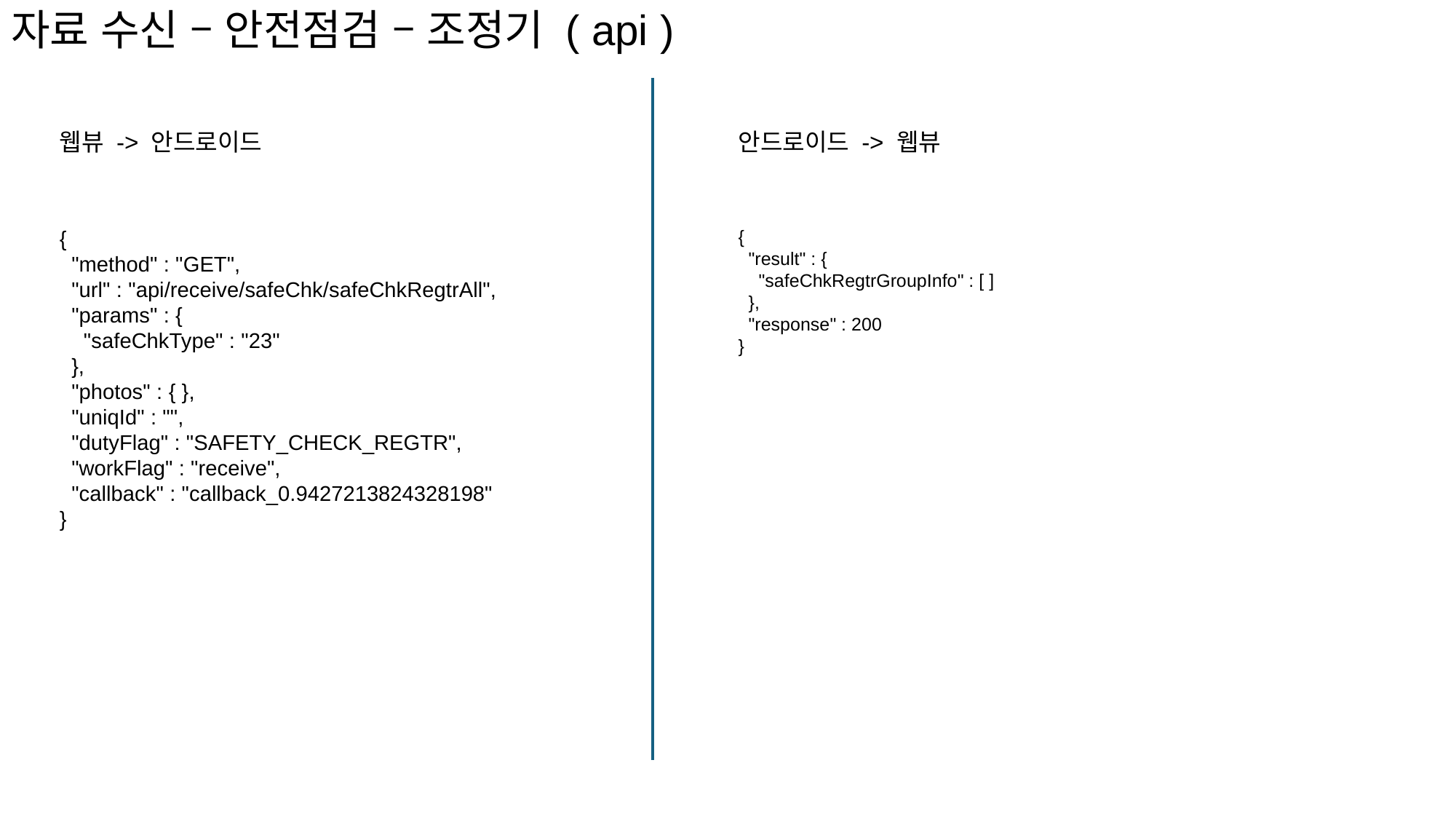

# 자료 수신 – 안전점검 – 조정기 ( api )
웹뷰 -> 안드로이드
안드로이드 -> 웹뷰
{
  "method" : "GET",
  "url" : "api/receive/safeChk/safeChkRegtrAll",
  "params" : {
    "safeChkType" : "23"
  },
  "photos" : { },
  "uniqId" : "",
  "dutyFlag" : "SAFETY_CHECK_REGTR",
  "workFlag" : "receive",
  "callback" : "callback_0.9427213824328198"
}
{
  "result" : {
    "safeChkRegtrGroupInfo" : [ ]
  },
  "response" : 200
}